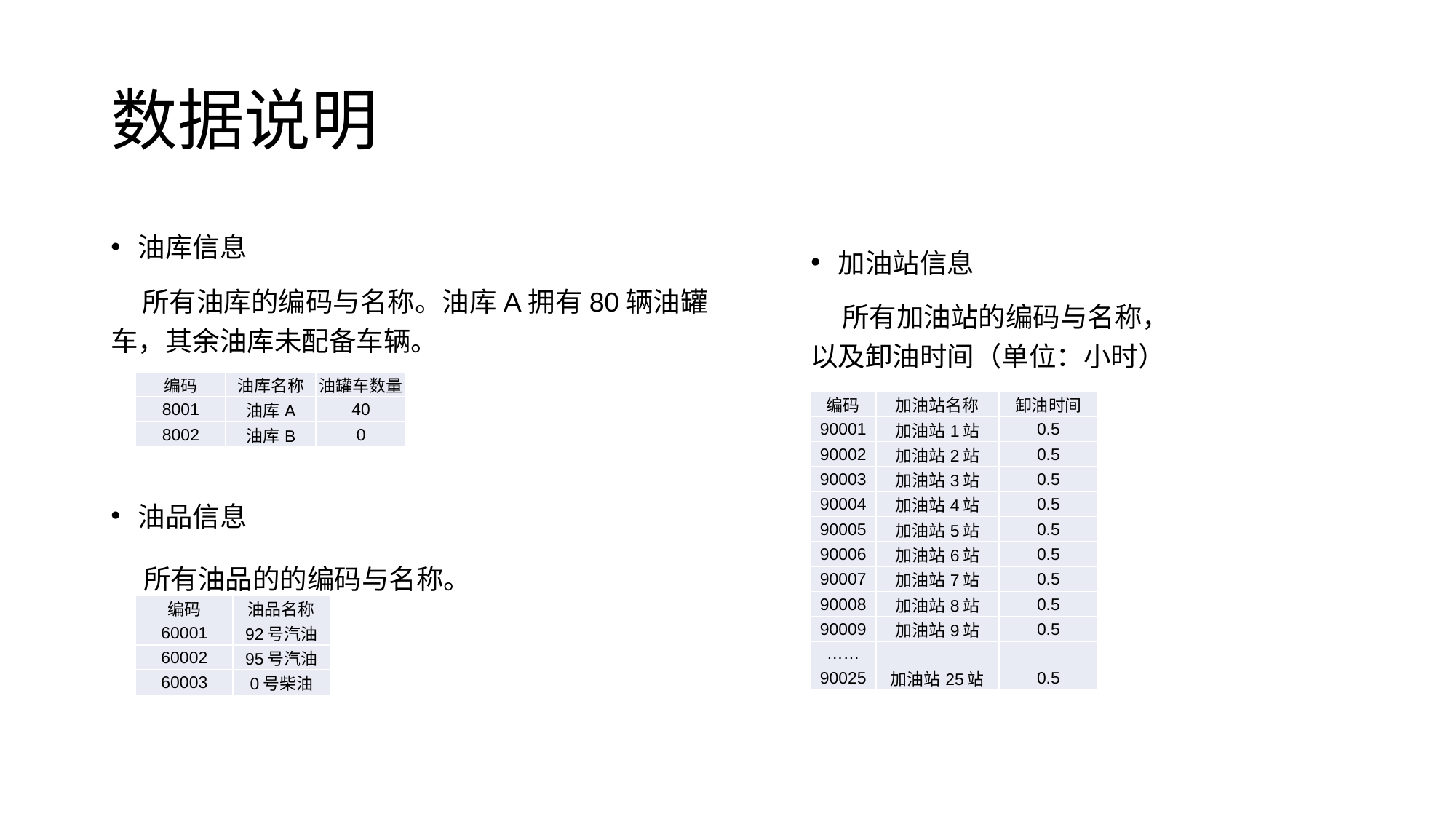

# 数据说明
油库信息
    所有油库的编码与名称。油库A拥有80辆油罐车，其余油库未配备车辆。
加油站信息
    所有加油站的编码与名称，以及卸油时间（单位：小时）
| 编码 | 油库名称 | 油罐车数量 |
| --- | --- | --- |
| 8001 | 油库A | 40 |
| 8002 | 油库B | 0 |
| 编码 | 加油站名称 | 卸油时间 |
| --- | --- | --- |
| 90001 | 加油站1站 | 0.5 |
| 90002 | 加油站2站 | 0.5 |
| 90003 | 加油站3站 | 0.5 |
| 90004 | 加油站4站 | 0.5 |
| 90005 | 加油站5站 | 0.5 |
| 90006 | 加油站6站 | 0.5 |
| 90007 | 加油站7站 | 0.5 |
| 90008 | 加油站8站 | 0.5 |
| 90009 | 加油站9站 | 0.5 |
| …… |  |  |
| 90025 | 加油站25站 | 0.5 |
油品信息
    所有油品的的编码与名称。
| 编码 | 油品名称 |
| --- | --- |
| 60001 | 92号汽油 |
| 60002 | 95号汽油 |
| 60003 | 0号柴油 |